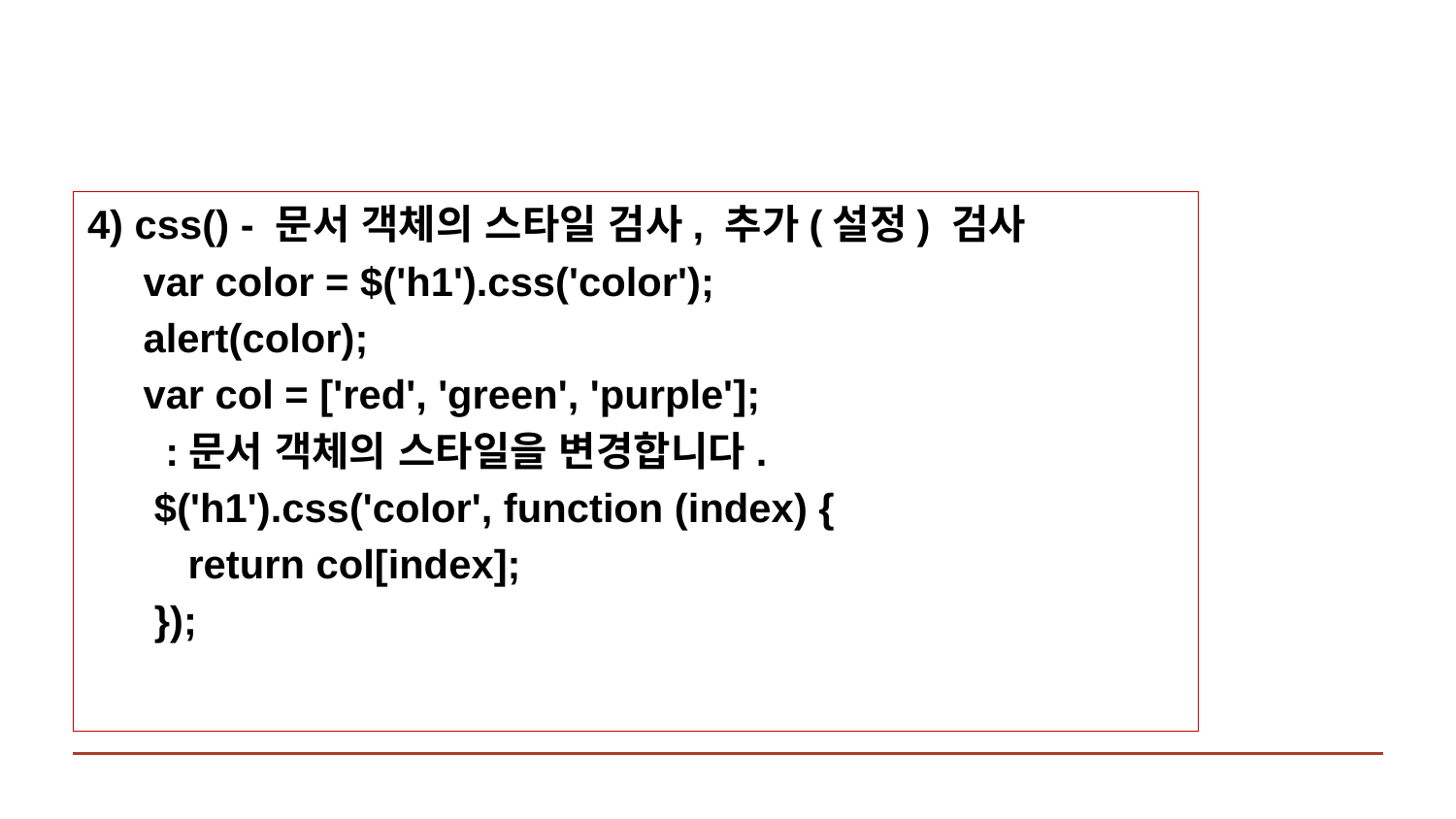

4) css() - 문서 객체의 스타일 검사, 추가(설정) 검사
     var color = $('h1').css('color');
     alert(color);
     var col = ['red', 'green', 'purple'];
       :문서 객체의 스타일을 변경합니다.
      $('h1').css('color', function (index) {
         return col[index];
      });